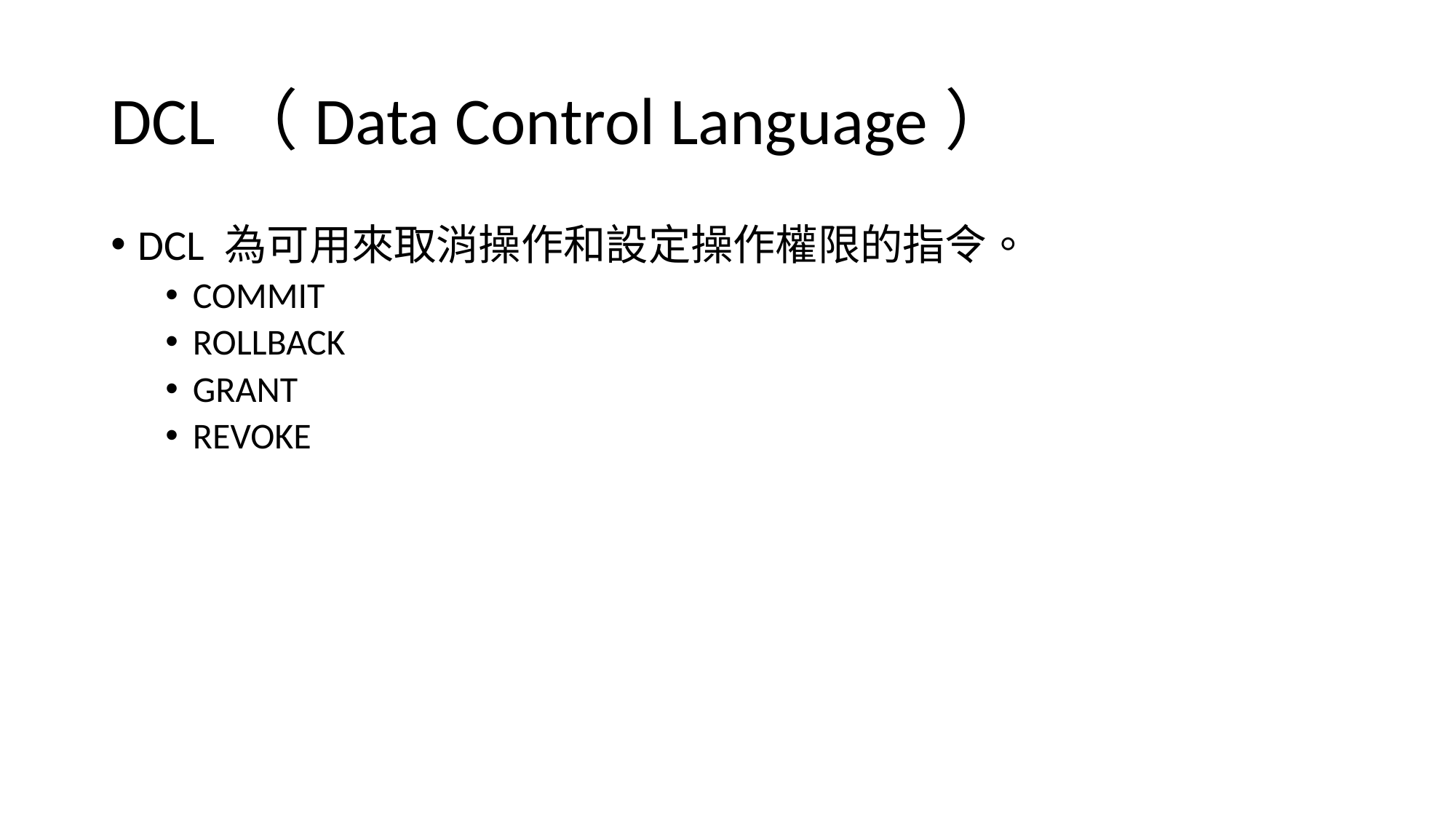

# DCL（Data Control Language）
DCL 為可用來取消操作和設定操作權限的指令。
COMMIT
ROLLBACK
GRANT
REVOKE